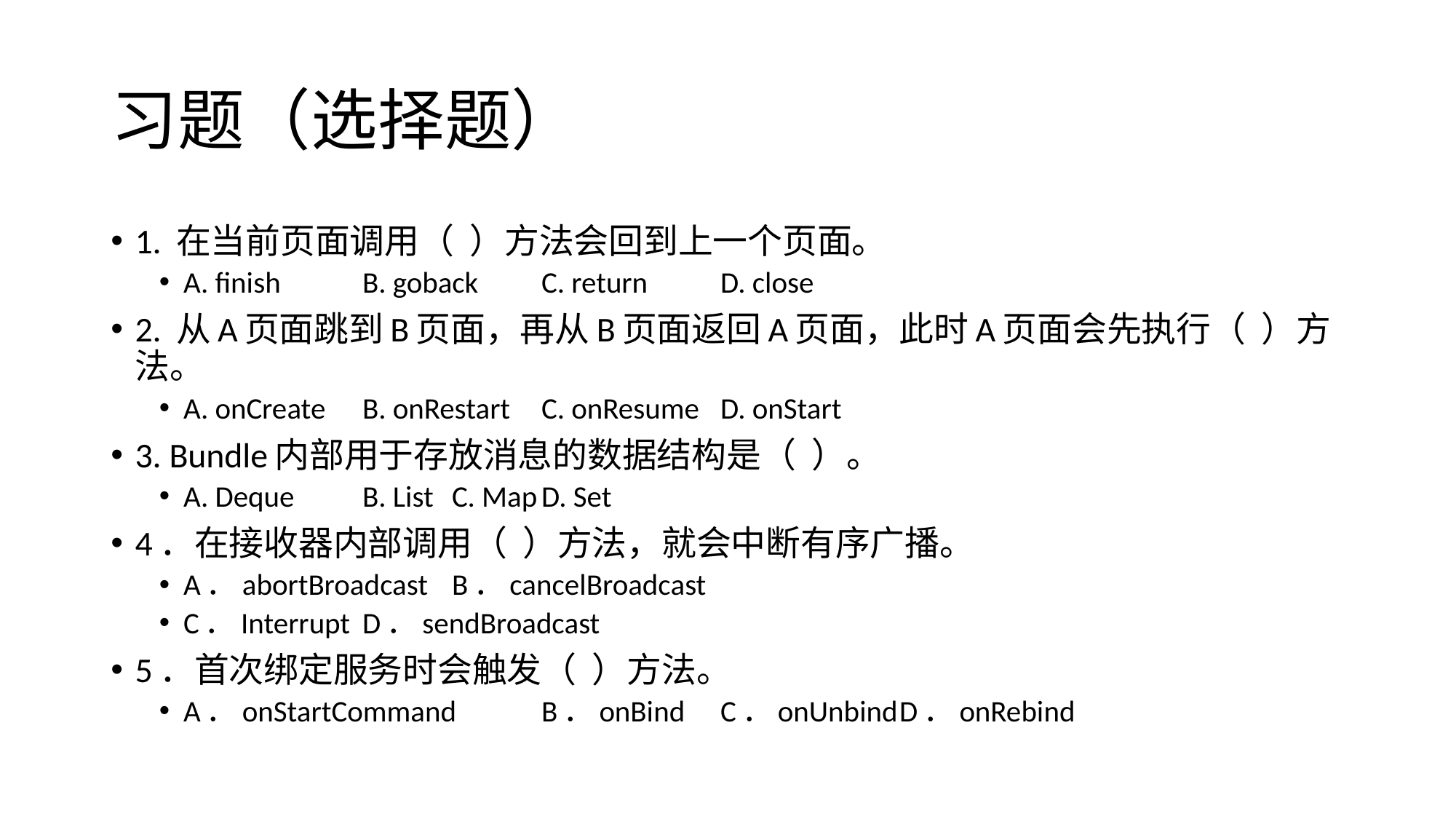

# 习题（选择题）
1. 在当前页面调用（  ）方法会回到上一个页面。
A. finish		B. goback		C. return		D. close
2. 从A页面跳到B页面，再从B页面返回A页面，此时A页面会先执行（  ）方法。
A. onCreate	B. onRestart		C. onResume		D. onStart
3. Bundle内部用于存放消息的数据结构是（  ）。
A. Deque		B. List			C. Map			D. Set
4．在接收器内部调用（  ）方法，就会中断有序广播。
A．abortBroadcast		B．cancelBroadcast
C．Interrupt			D．sendBroadcast
5．首次绑定服务时会触发（  ）方法。
A．onStartCommand	B．onBind	C．onUnbind		D．onRebind